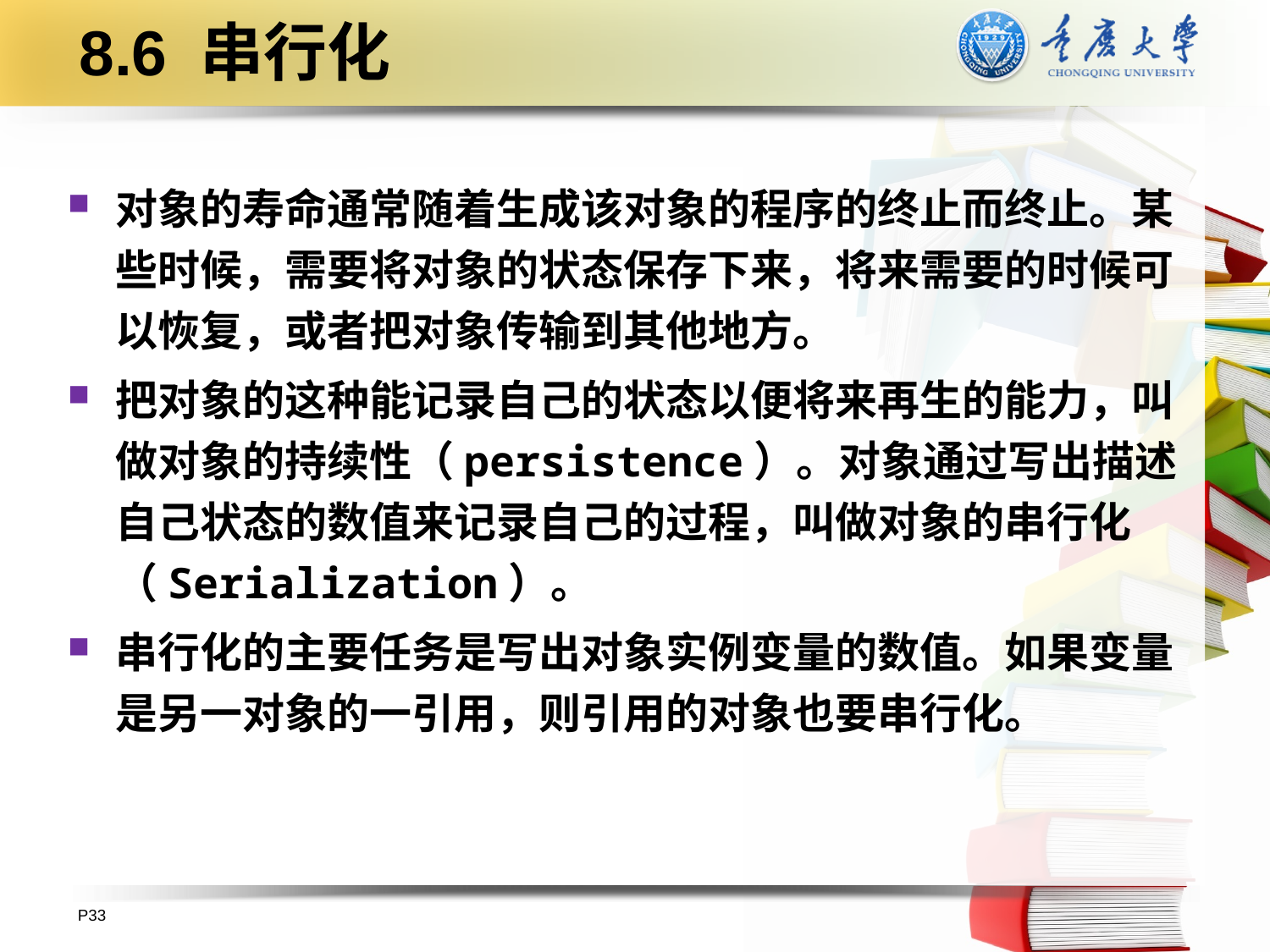

# 8.6 串行化
对象的寿命通常随着生成该对象的程序的终止而终止。某些时候，需要将对象的状态保存下来，将来需要的时候可以恢复，或者把对象传输到其他地方。
把对象的这种能记录自己的状态以便将来再生的能力，叫做对象的持续性（persistence）。对象通过写出描述自己状态的数值来记录自己的过程，叫做对象的串行化（Serialization）。
串行化的主要任务是写出对象实例变量的数值。如果变量是另一对象的一引用，则引用的对象也要串行化。
P33